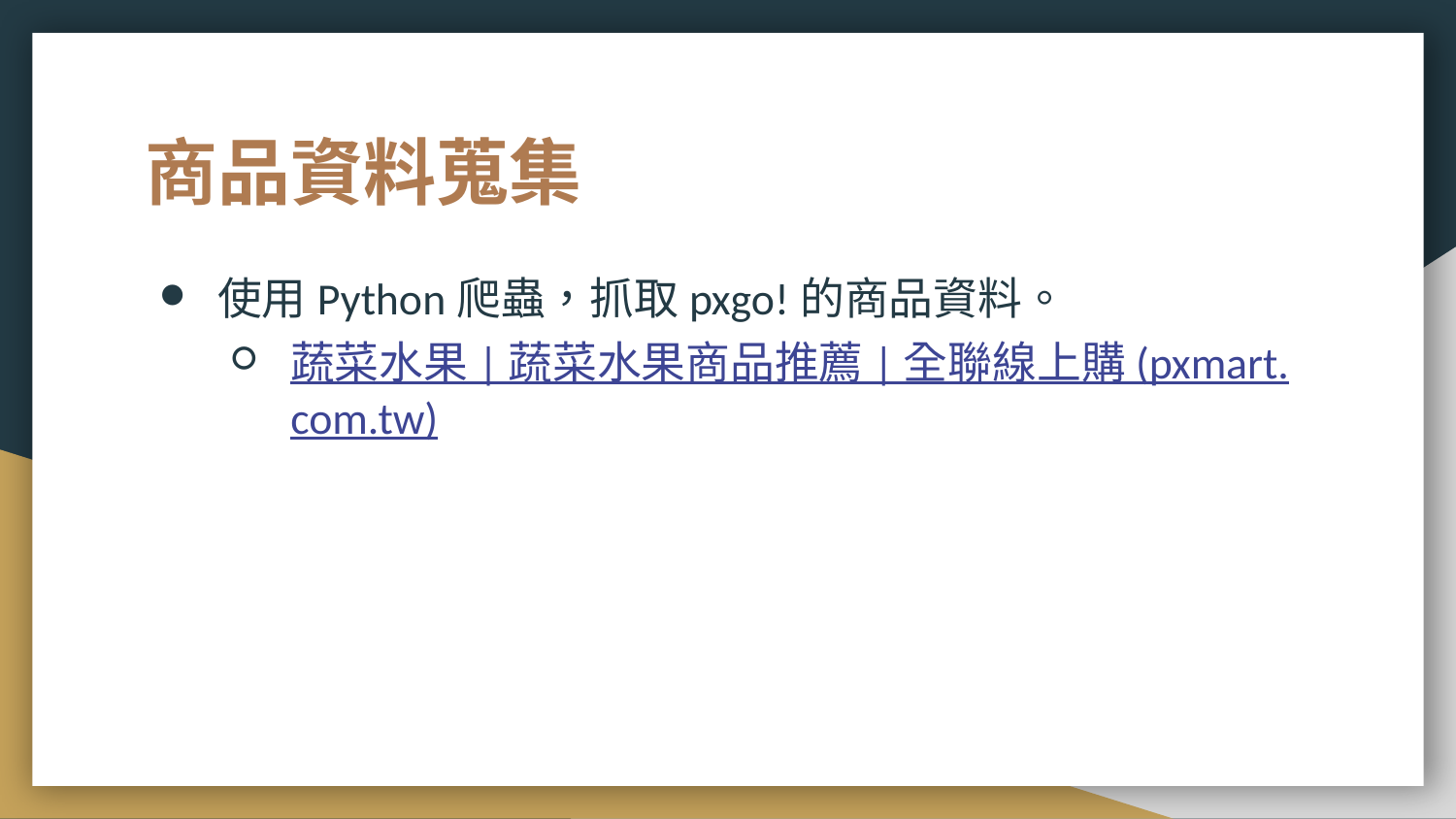

# 商品資料蒐集
使用Python爬蟲，抓取pxgo!的商品資料。
蔬菜水果 | 蔬菜水果商品推薦 | 全聯線上購 (pxmart.com.tw)